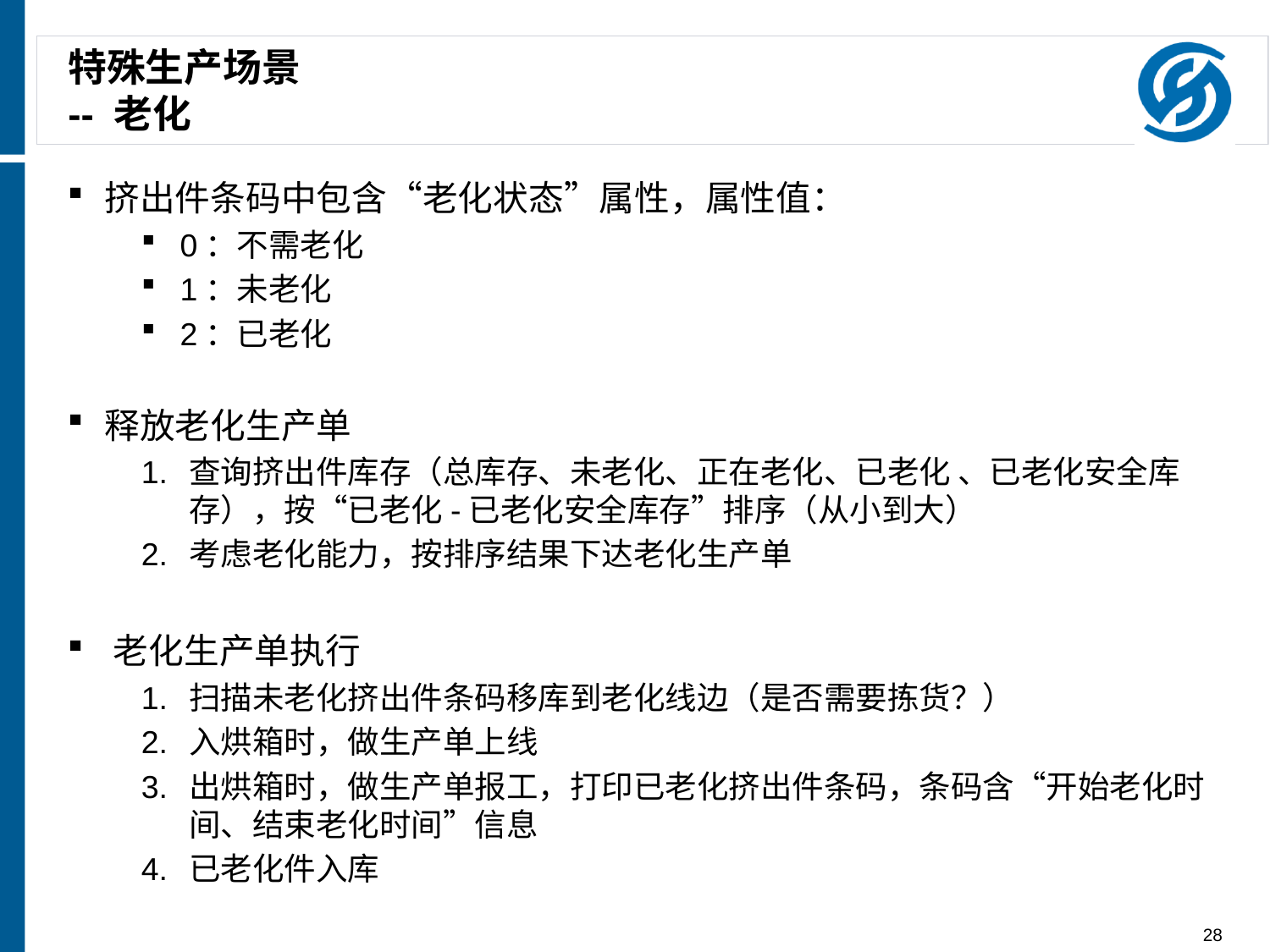

# 特殊生产场景 -- 老化
挤出件条码中包含“老化状态”属性，属性值：
0：不需老化
1：未老化
2：已老化

释放老化生产单
查询挤出件库存（总库存、未老化、正在老化、已老化 、已老化安全库存），按“已老化-已老化安全库存”排序（从小到大）
考虑老化能力，按排序结果下达老化生产单

老化生产单执行
扫描未老化挤出件条码移库到老化线边（是否需要拣货？）
入烘箱时，做生产单上线
出烘箱时，做生产单报工，打印已老化挤出件条码，条码含“开始老化时间、结束老化时间”信息
已老化件入库
28